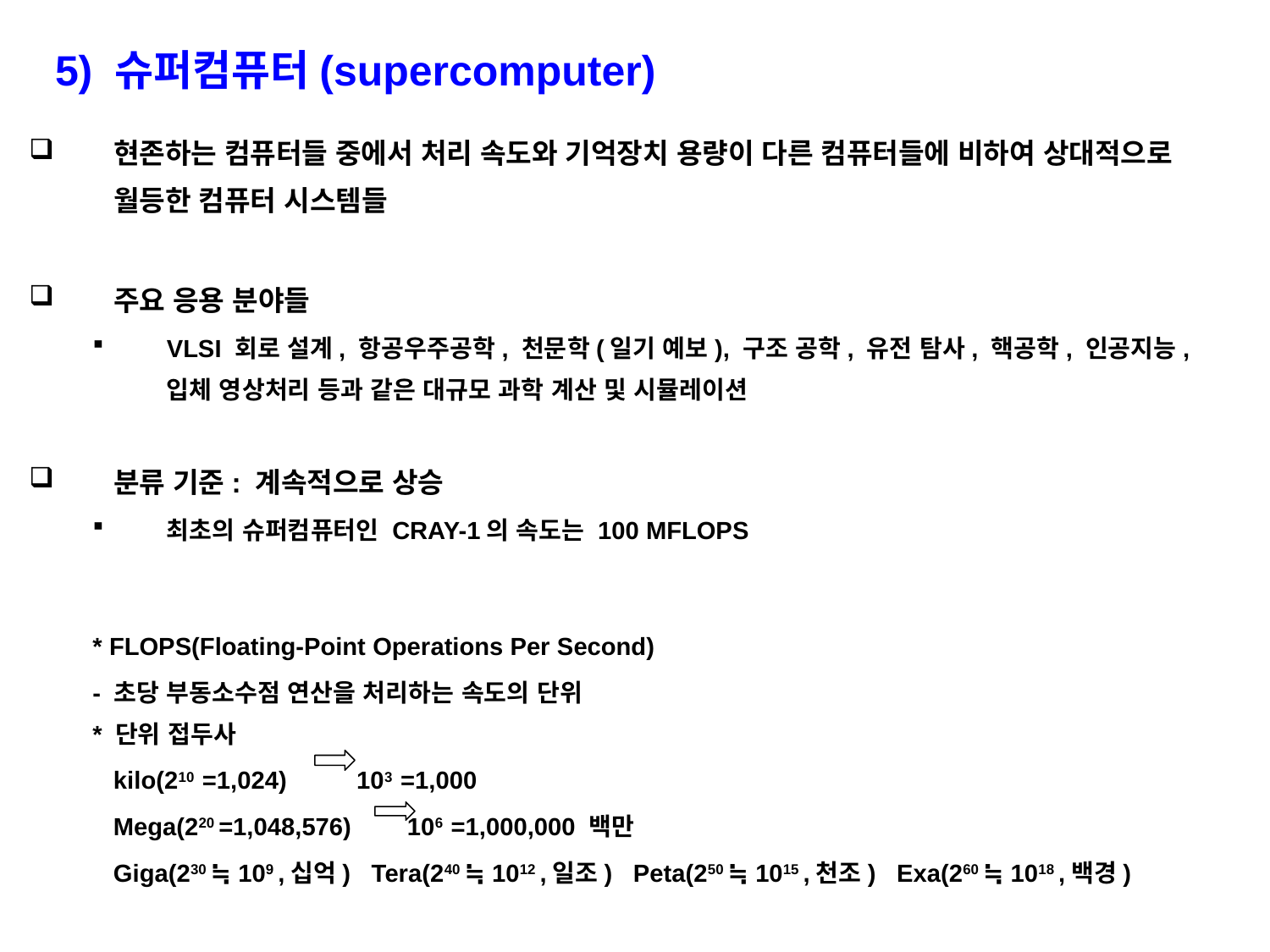

# 5) 슈퍼컴퓨터(supercomputer)
현존하는 컴퓨터들 중에서 처리 속도와 기억장치 용량이 다른 컴퓨터들에 비하여 상대적으로 월등한 컴퓨터 시스템들

주요 응용 분야들
VLSI 회로 설계, 항공우주공학, 천문학(일기 예보), 구조 공학, 유전 탐사, 핵공학, 인공지능, 입체 영상처리 등과 같은 대규모 과학 계산 및 시뮬레이션
분류 기준: 계속적으로 상승
최초의 슈퍼컴퓨터인 CRAY-1의 속도는 100 MFLOPS

* FLOPS(Floating-Point Operations Per Second)
- 초당 부동소수점 연산을 처리하는 속도의 단위
* 단위 접두사
   kilo(210  =1,024)          103  =1,000
   Mega(220 =1,048,576)        106  =1,000,000 백만
   Giga(230 ≒ 109 ,십억)   Tera(240 ≒ 1012 ,일조)   Peta(250 ≒ 1015 ,천조)   Exa(260 ≒ 1018 ,백경)